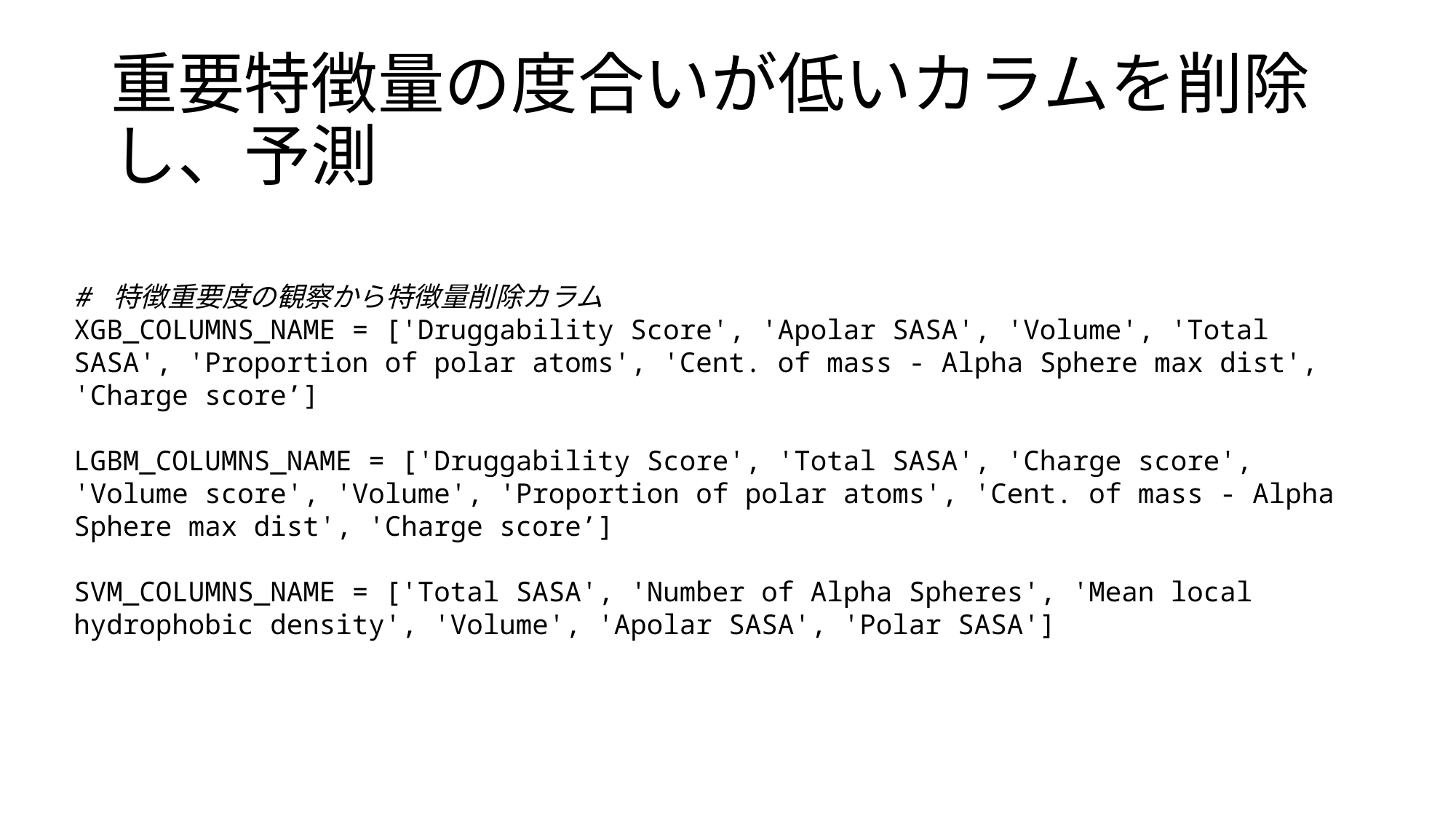

# 重要特徴量の度合いが低いカラムを削除し、予測
# 特徴重要度の観察から特徴量削除カラム
XGB_COLUMNS_NAME = ['Druggability Score', 'Apolar SASA', 'Volume', 'Total SASA', 'Proportion of polar atoms', 'Cent. of mass - Alpha Sphere max dist', 'Charge score’]

LGBM_COLUMNS_NAME = ['Druggability Score', 'Total SASA', 'Charge score', 'Volume score', 'Volume', 'Proportion of polar atoms', 'Cent. of mass - Alpha Sphere max dist', 'Charge score’]

SVM_COLUMNS_NAME = ['Total SASA', 'Number of Alpha Spheres', 'Mean local hydrophobic density', 'Volume', 'Apolar SASA', 'Polar SASA']